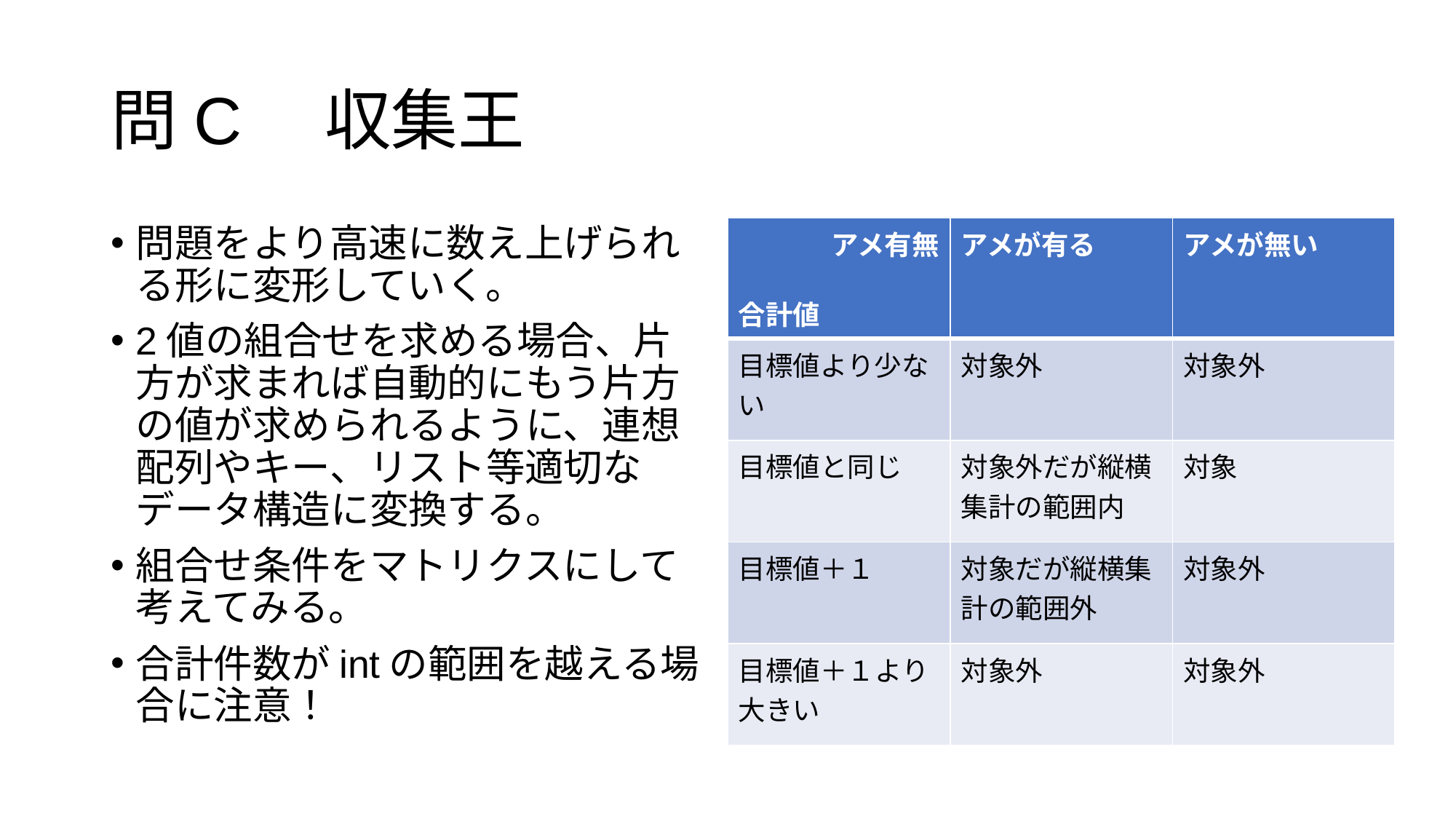

# 問C　収集王
問題をより高速に数え上げられる形に変形していく。
2値の組合せを求める場合、片方が求まれば自動的にもう片方の値が求められるように、連想配列やキー、リスト等適切なデータ構造に変換する。
組合せ条件をマトリクスにして考えてみる。
合計件数がintの範囲を越える場合に注意！
| アメ有無 合計値 | アメが有る | アメが無い |
| --- | --- | --- |
| 目標値より少ない | 対象外 | 対象外 |
| 目標値と同じ | 対象外だが縦横集計の範囲内 | 対象 |
| 目標値＋１ | 対象だが縦横集計の範囲外 | 対象外 |
| 目標値＋１より大きい | 対象外 | 対象外 |